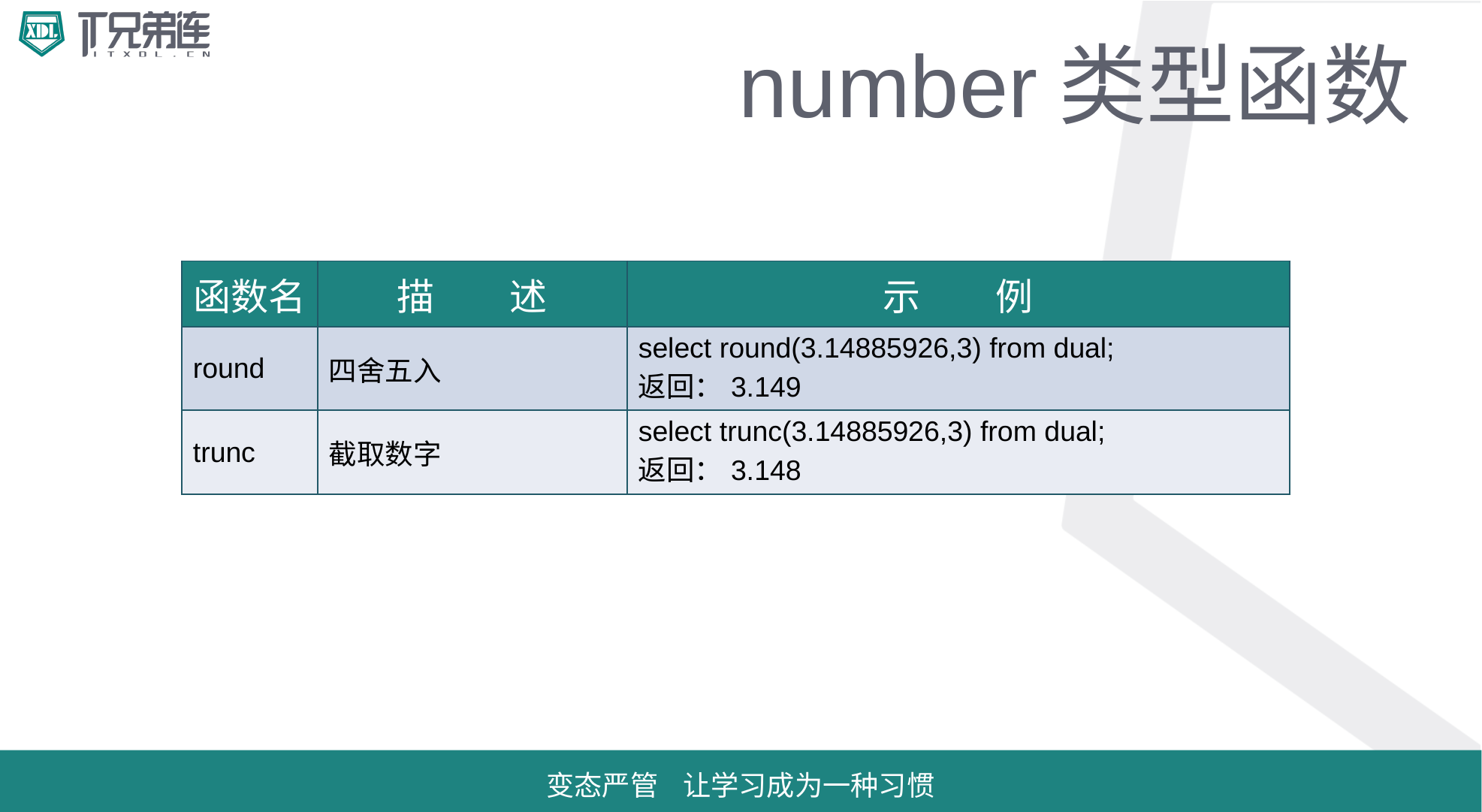

# number类型函数
| 函数名 | 描　　述 | 示　　例 |
| --- | --- | --- |
| round | 四舍五入 | select round(3.14885926,3) from dual; 返回：3.149 |
| trunc | 截取数字 | select trunc(3.14885926,3) from dual; 返回：3.148 |